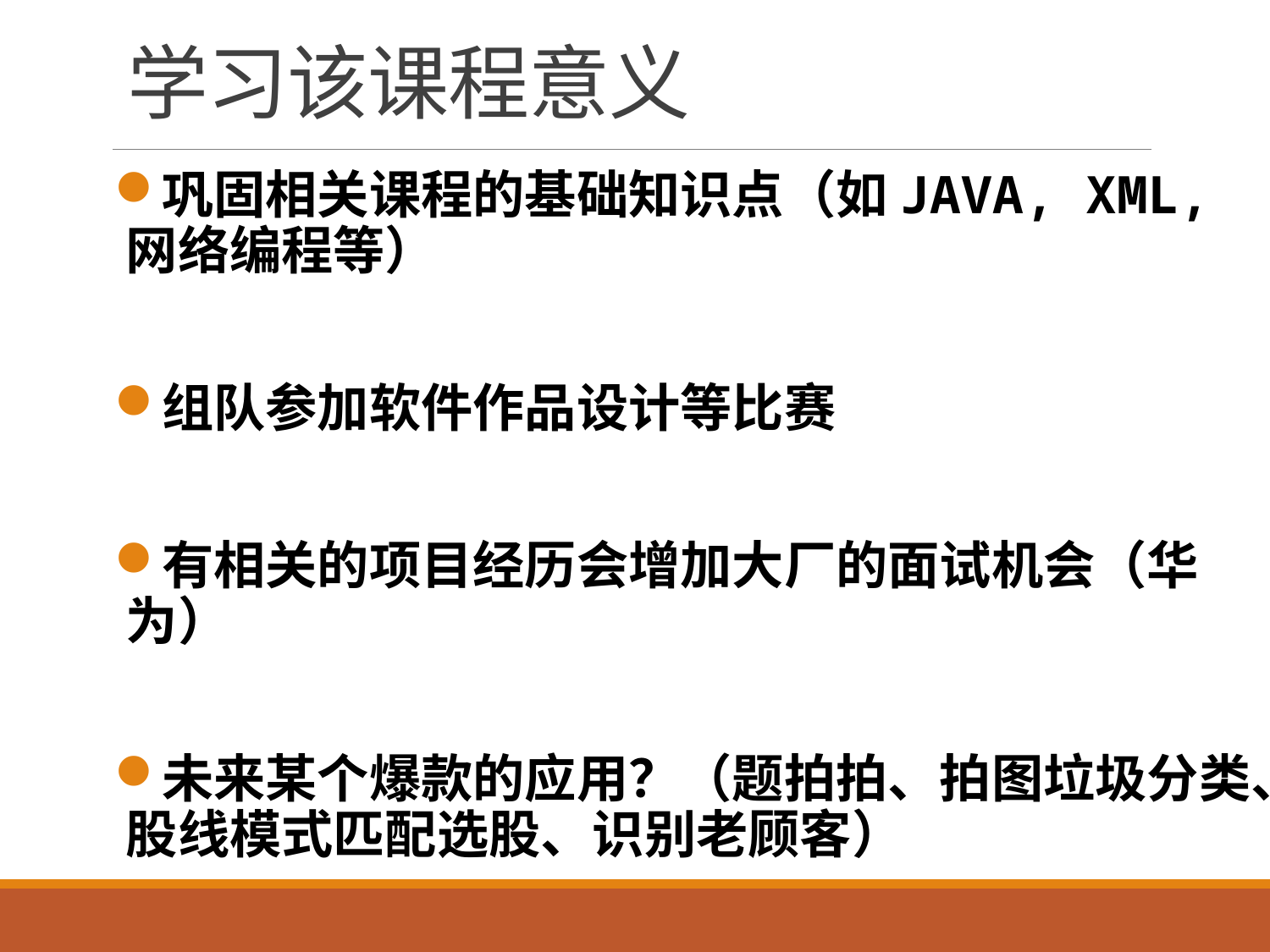

# 学习该课程意义
巩固相关课程的基础知识点（如JAVA, XML, 网络编程等）

组队参加软件作品设计等比赛

有相关的项目经历会增加大厂的面试机会（华为）

未来某个爆款的应用？（题拍拍、拍图垃圾分类、股线模式匹配选股、识别老顾客）